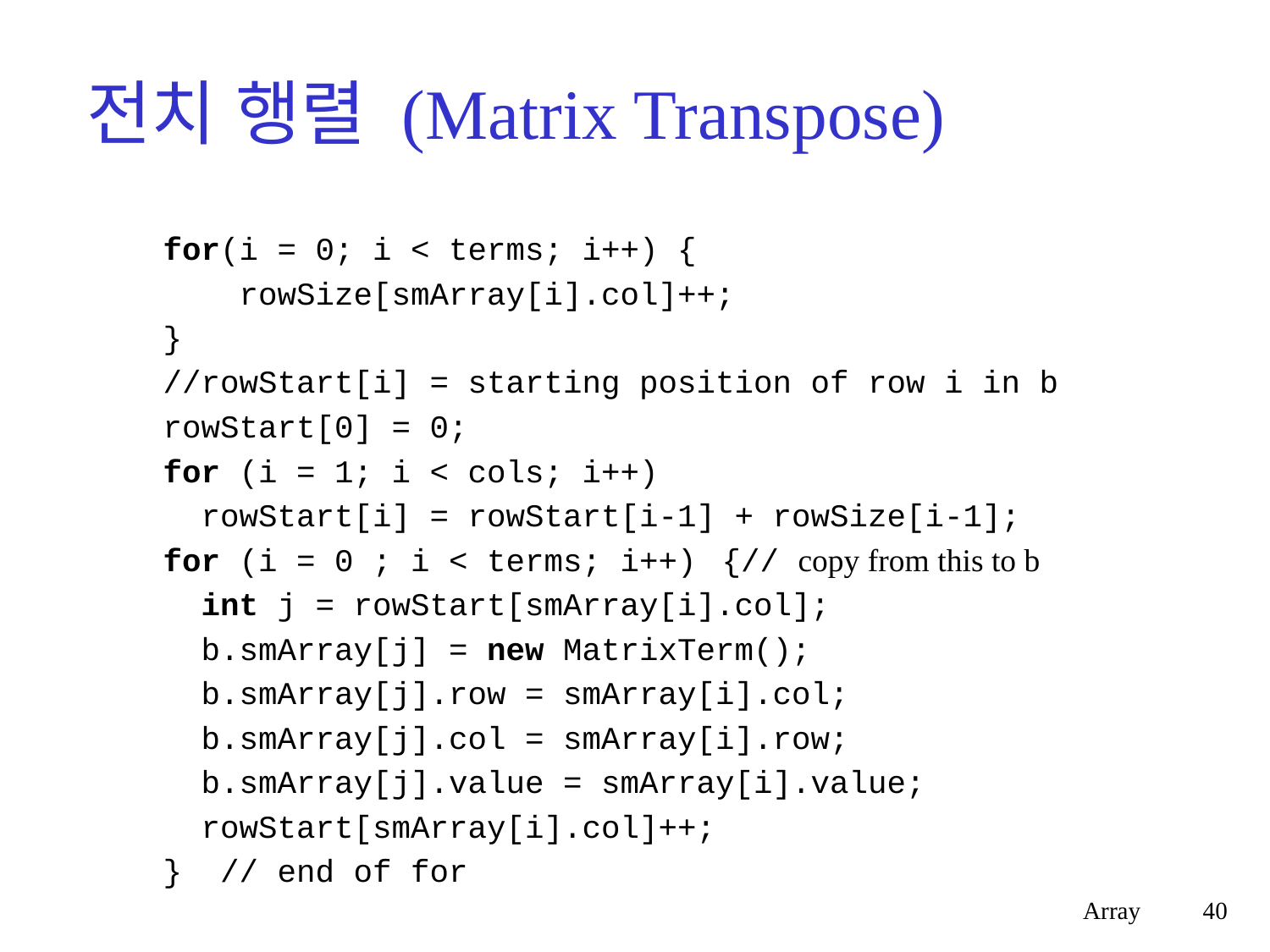

# 전치 행렬 (Matrix Transpose)
    for(i = 0; i < terms; i++) {
        rowSize[smArray[i].col]++;
    }
    //rowStart[i] = starting position of row i in b
    rowStart[0] = 0;
    for (i = 1; i < cols; i++)
      rowStart[i] = rowStart[i-1] + rowSize[i-1];
    for (i = 0 ; i < terms; i++)	{// copy from this to b
      int j = rowStart[smArray[i].col];
      b.smArray[j] = new MatrixTerm();
      b.smArray[j].row = smArray[i].col;
      b.smArray[j].col = smArray[i].row;
      b.smArray[j].value = smArray[i].value;
      rowStart[smArray[i].col]++;
    }  // end of for
Array
40